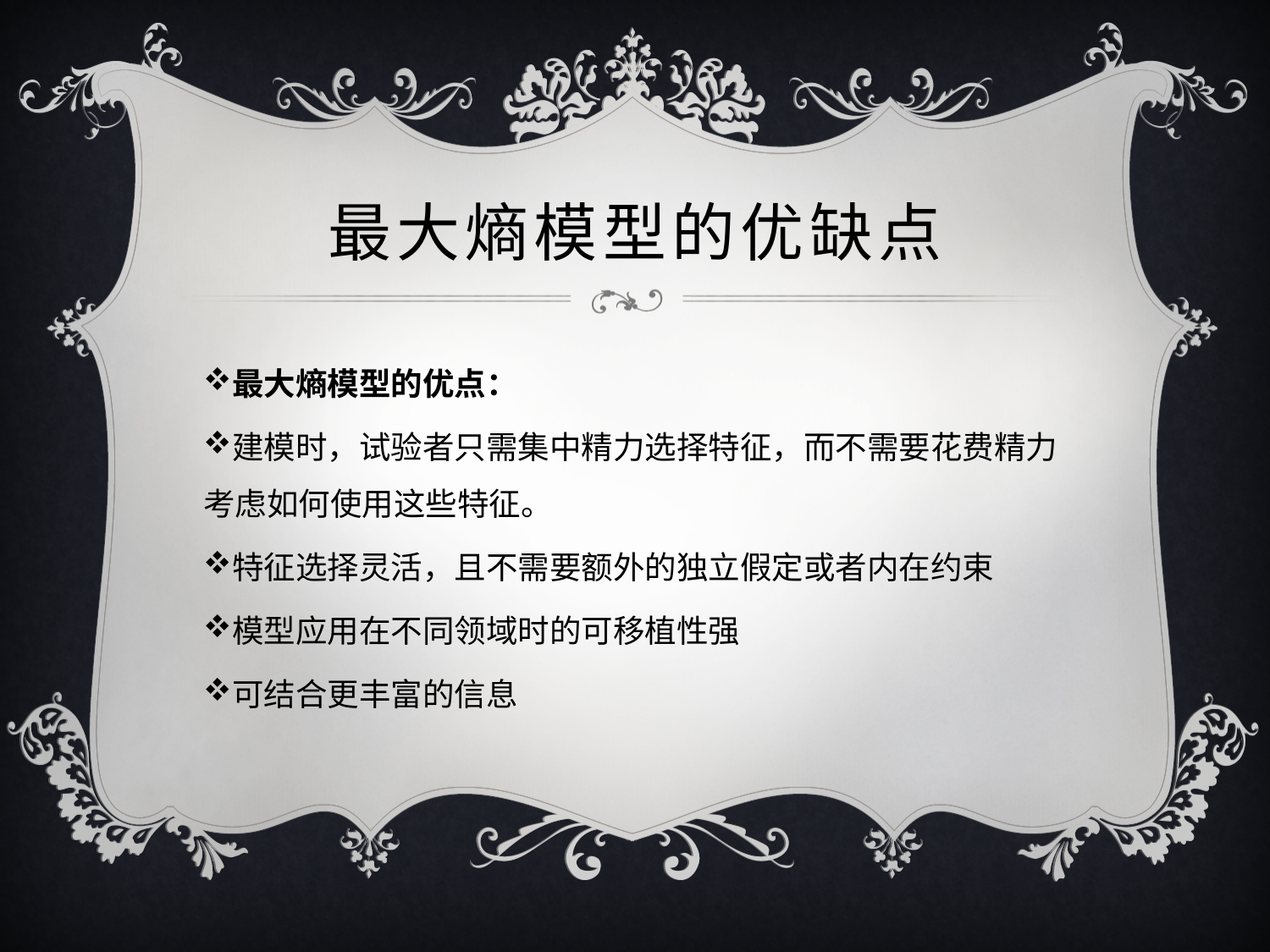

# 最大熵模型的优缺点
最大熵模型的优点：
建模时，试验者只需集中精力选择特征，而不需要花费精力考虑如何使用这些特征。
特征选择灵活，且不需要额外的独立假定或者内在约束
模型应用在不同领域时的可移植性强
可结合更丰富的信息